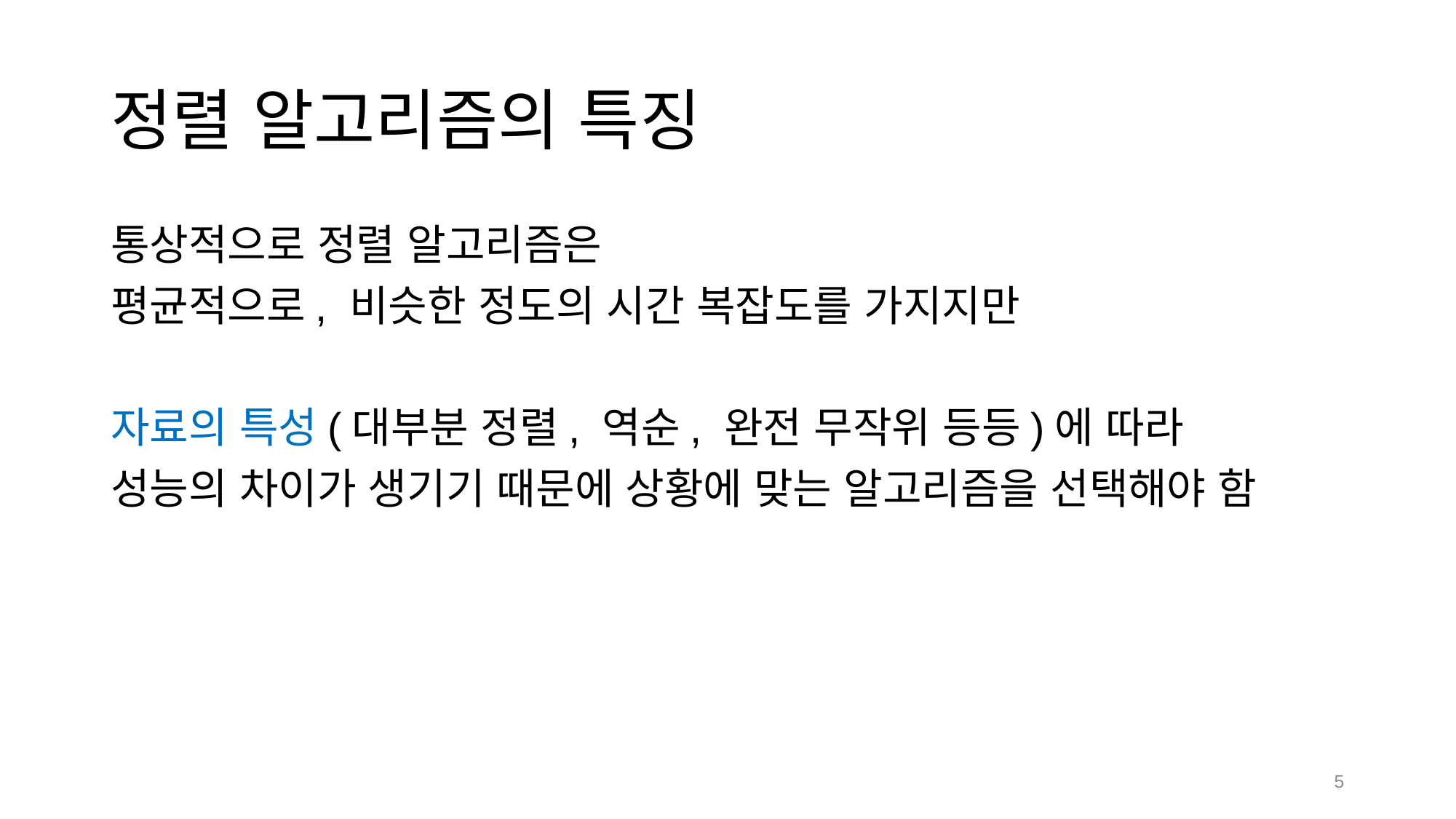

# 정렬 알고리즘의 특징
통상적으로 정렬 알고리즘은
평균적으로, 비슷한 정도의 시간 복잡도를 가지지만

자료의 특성(대부분 정렬, 역순, 완전 무작위 등등)에 따라
성능의 차이가 생기기 때문에 상황에 맞는 알고리즘을 선택해야 함
5